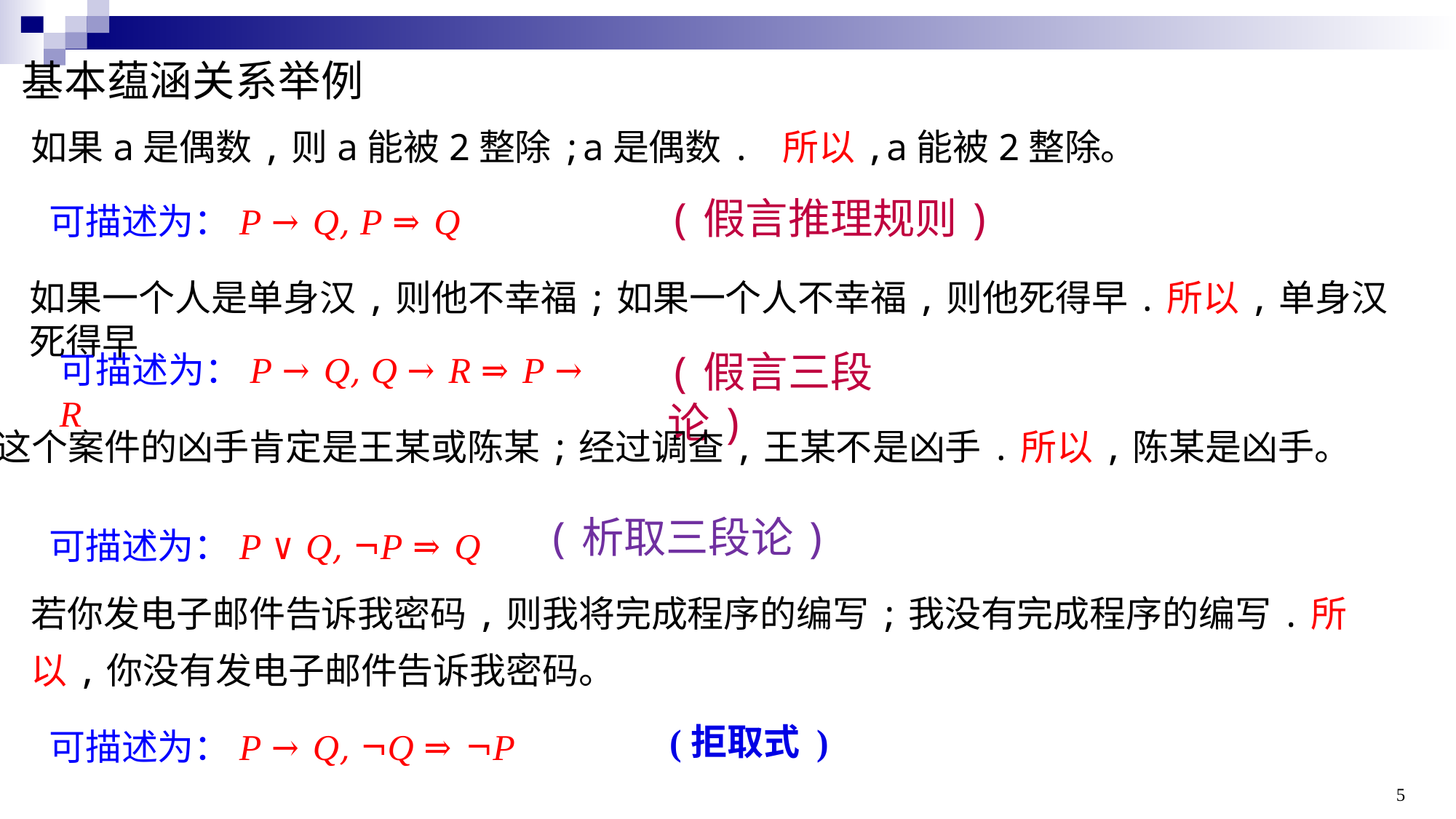

基本蕴涵关系举例
如果a是偶数,则a能被2整除;a是偶数. 所以,a能被2整除。
(假言推理规则)
可描述为：P → Q, P ⇒ Q
如果一个人是单身汉,则他不幸福;如果一个人不幸福,则他死得早.所以,单身汉死得早
可描述为：P → Q, Q → R ⇒ P → R
(假言三段论)
这个案件的凶手肯定是王某或陈某;经过调查,王某不是凶手.所以,陈某是凶手。
(析取三段论)
可描述为：P ∨ Q, ¬P ⇒ Q
若你发电子邮件告诉我密码,则我将完成程序的编写;我没有完成程序的编写.所以,你没有发电子邮件告诉我密码。
(拒取式 )
可描述为：P → Q, ¬Q ⇒ ¬P
5